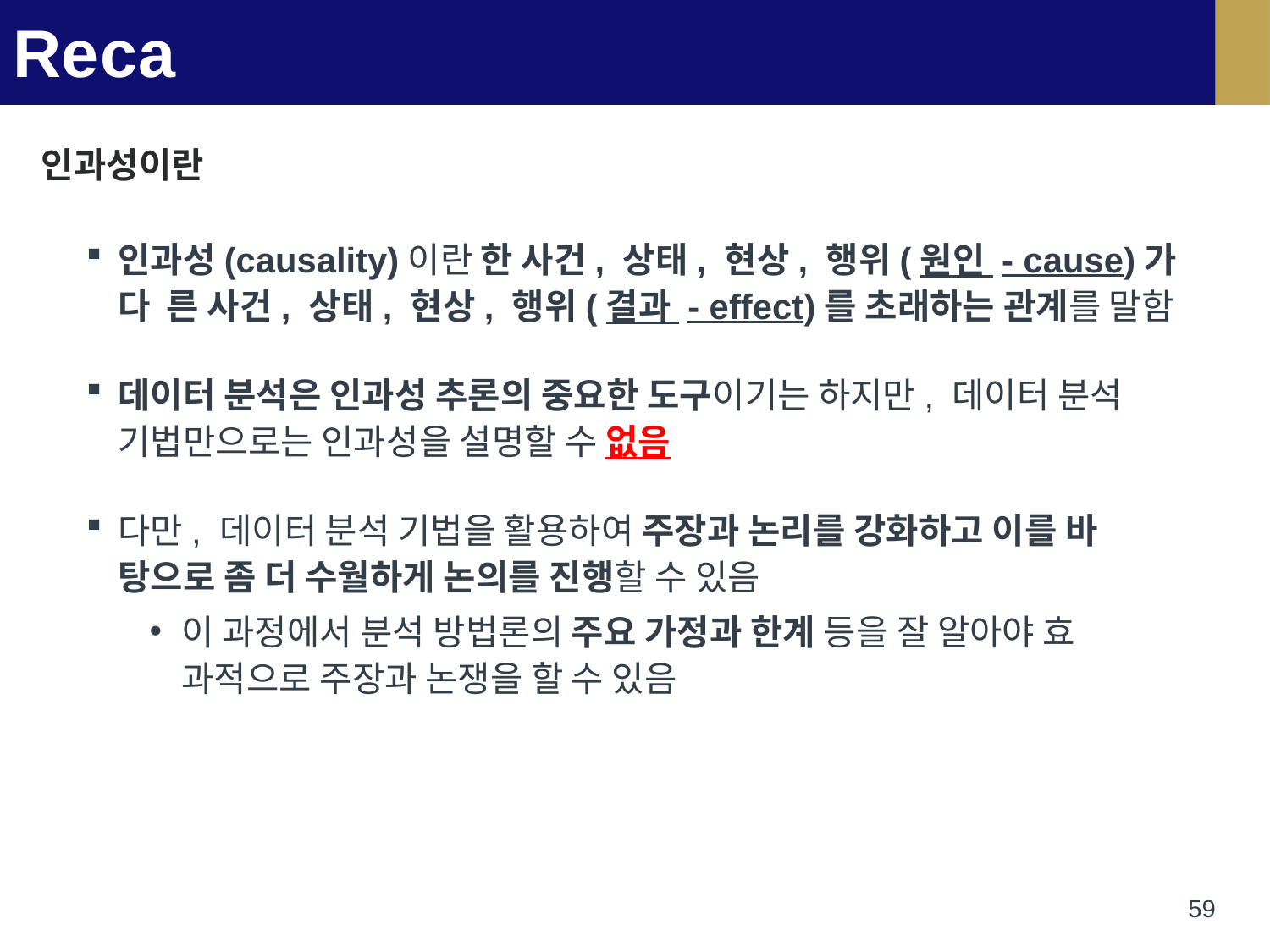

# Recap
인과성이란

인과성(causality)이란 한 사건, 상태, 현상, 행위(원인 - cause)가 다  른 사건, 상태, 현상, 행위(결과 - effect)를 초래하는 관계를 말함

데이터 분석은 인과성 추론의 중요한 도구이기는 하지만, 데이터 분석  기법만으로는 인과성을 설명할 수 없음

다만, 데이터 분석 기법을 활용하여 주장과 논리를 강화하고 이를 바  탕으로 좀 더 수월하게 논의를 진행할 수 있음
이 과정에서 분석 방법론의 주요 가정과 한계 등을 잘 알아야 효  과적으로 주장과 논쟁을 할 수 있음
59